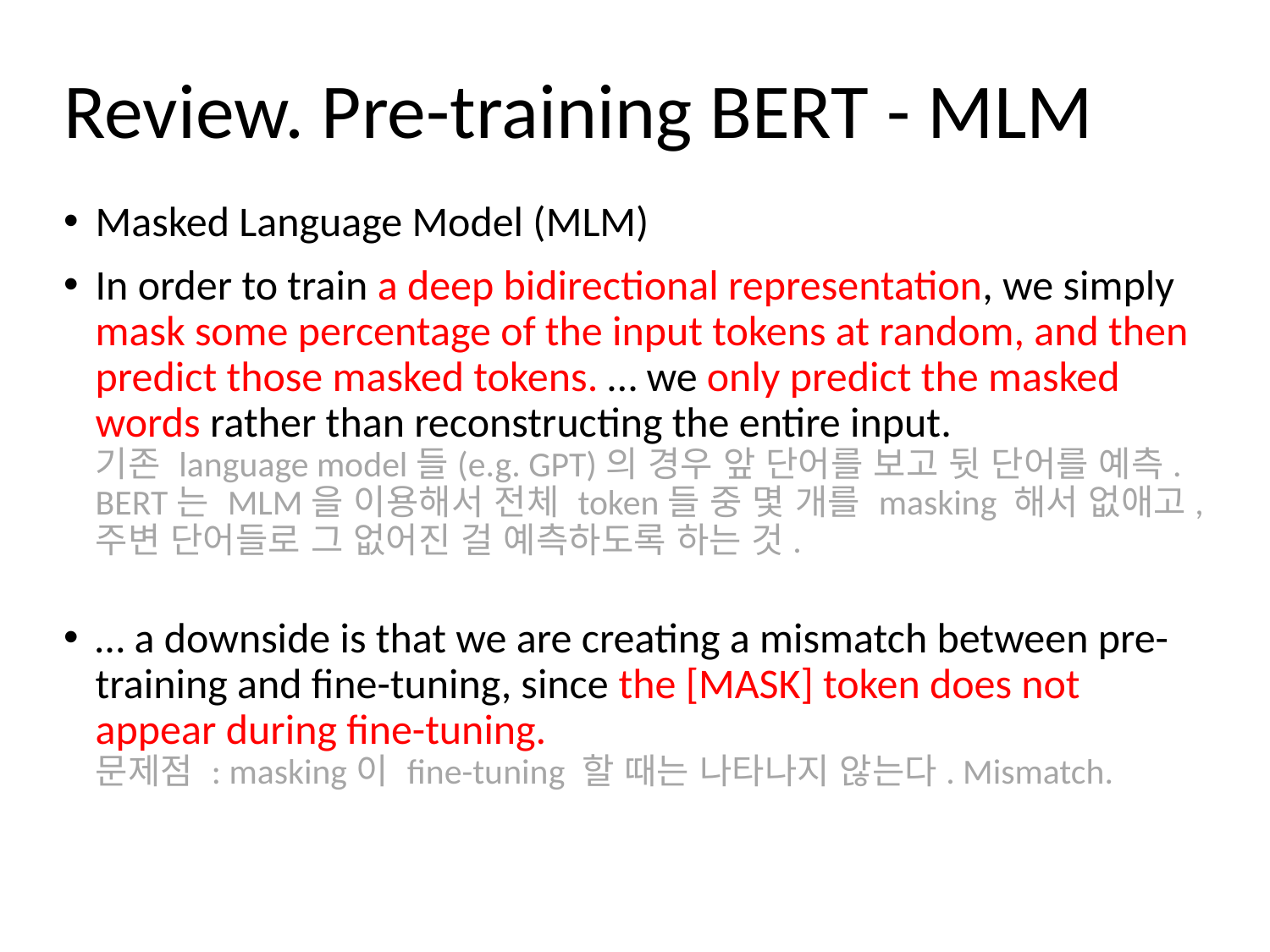

# Review. Pre-training BERT - MLM
Masked Language Model (MLM)
In order to train a deep bidirectional representation, we simply mask some percentage of the input tokens at random, and then predict those masked tokens. … we only predict the masked words rather than reconstructing the entire input.
기존 language model들(e.g. GPT)의 경우 앞 단어를 보고 뒷 단어를 예측.
BERT는 MLM을 이용해서 전체 token들 중 몇 개를 masking 해서 없애고, 주변 단어들로 그 없어진 걸 예측하도록 하는 것.
… a downside is that we are creating a mismatch between pre-training and fine-tuning, since the [MASK] token does not appear during fine-tuning.
문제점 : masking이 fine-tuning 할 때는 나타나지 않는다. Mismatch.